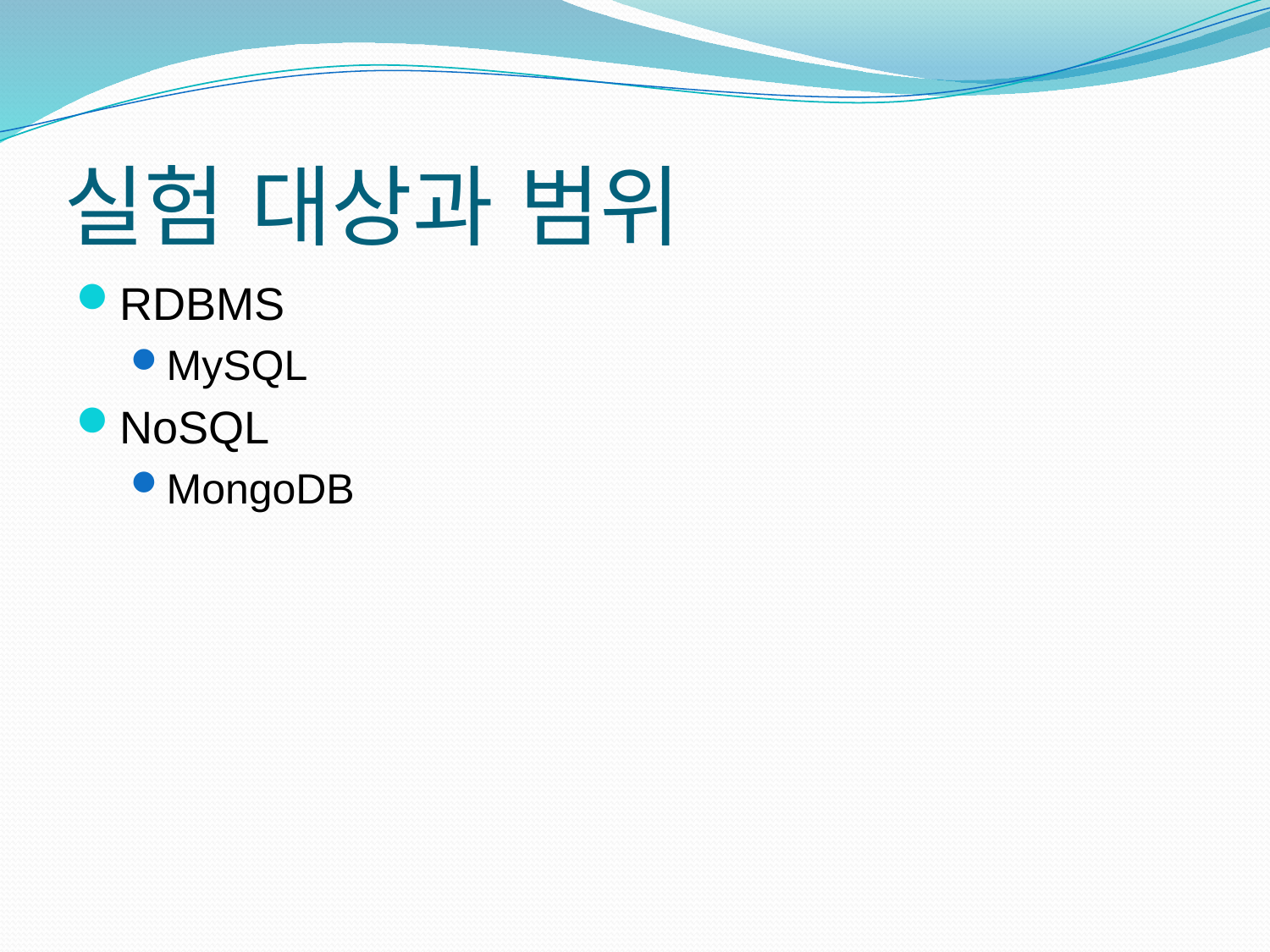

# 실험 대상과 범위
RDBMS
MySQL
NoSQL
MongoDB